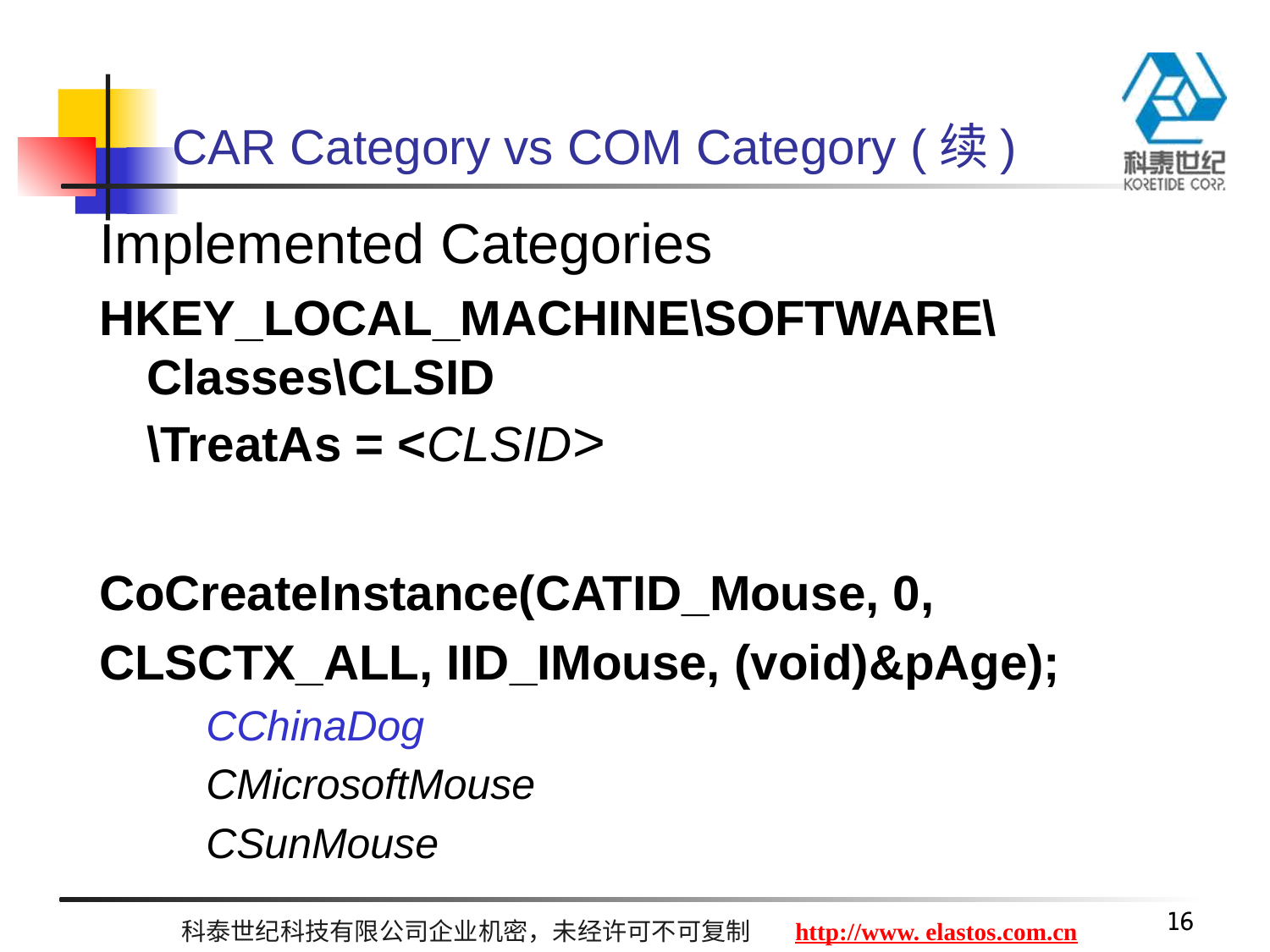

# CAR Category vs COM Category (续)
Implemented Categories
HKEY_LOCAL_MACHINE\SOFTWARE\Classes\CLSID
\TreatAs = <CLSID>

CoCreateInstance(CATID_Mouse, 0,
CLSCTX_ALL, IID_IMouse, (void)&pAge);
         CChinaDog
         CMicrosoftMouse
         CSunMouse
16